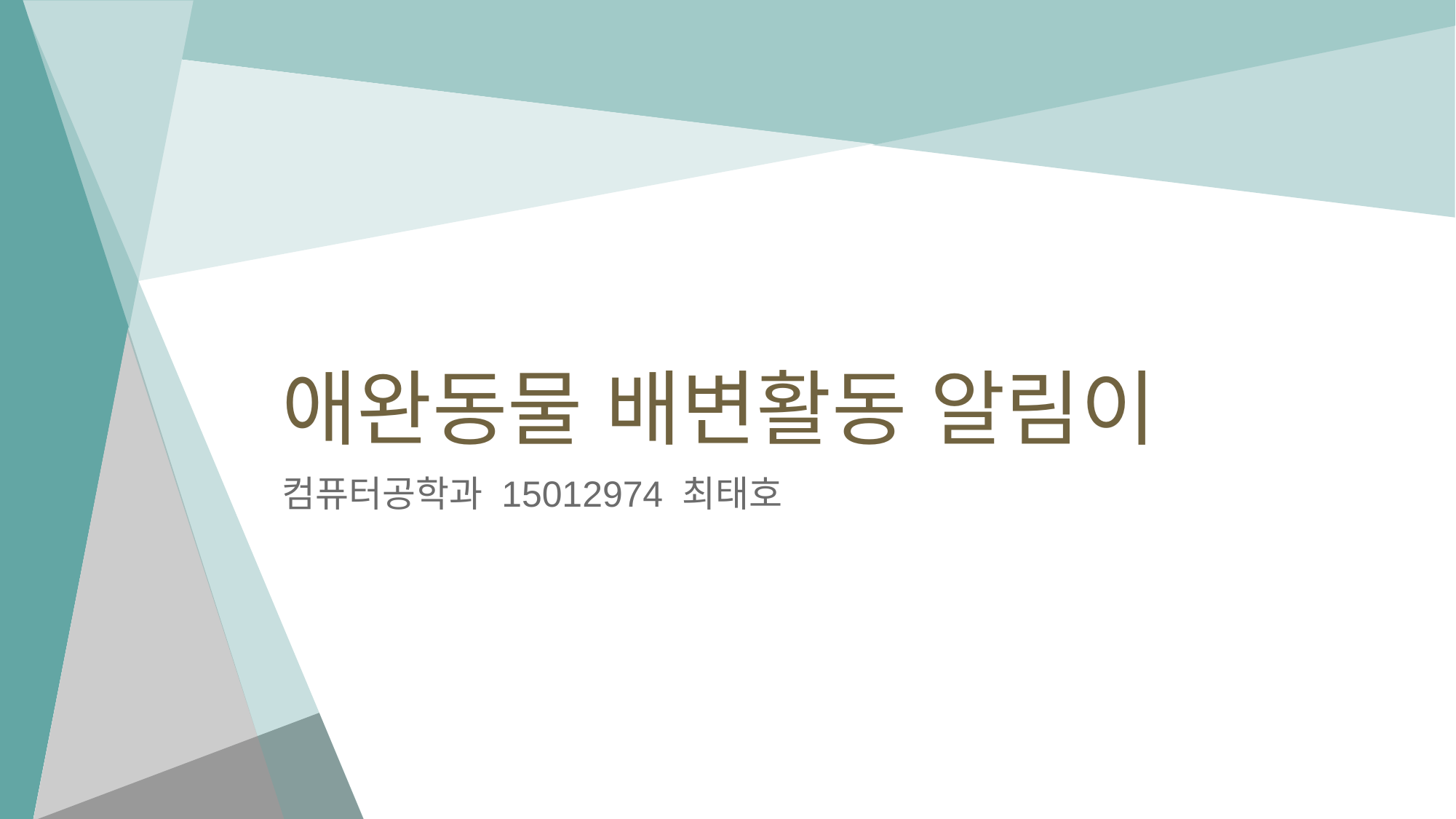

# 애완동물 배변활동 알림이
컴퓨터공학과 15012974 최태호